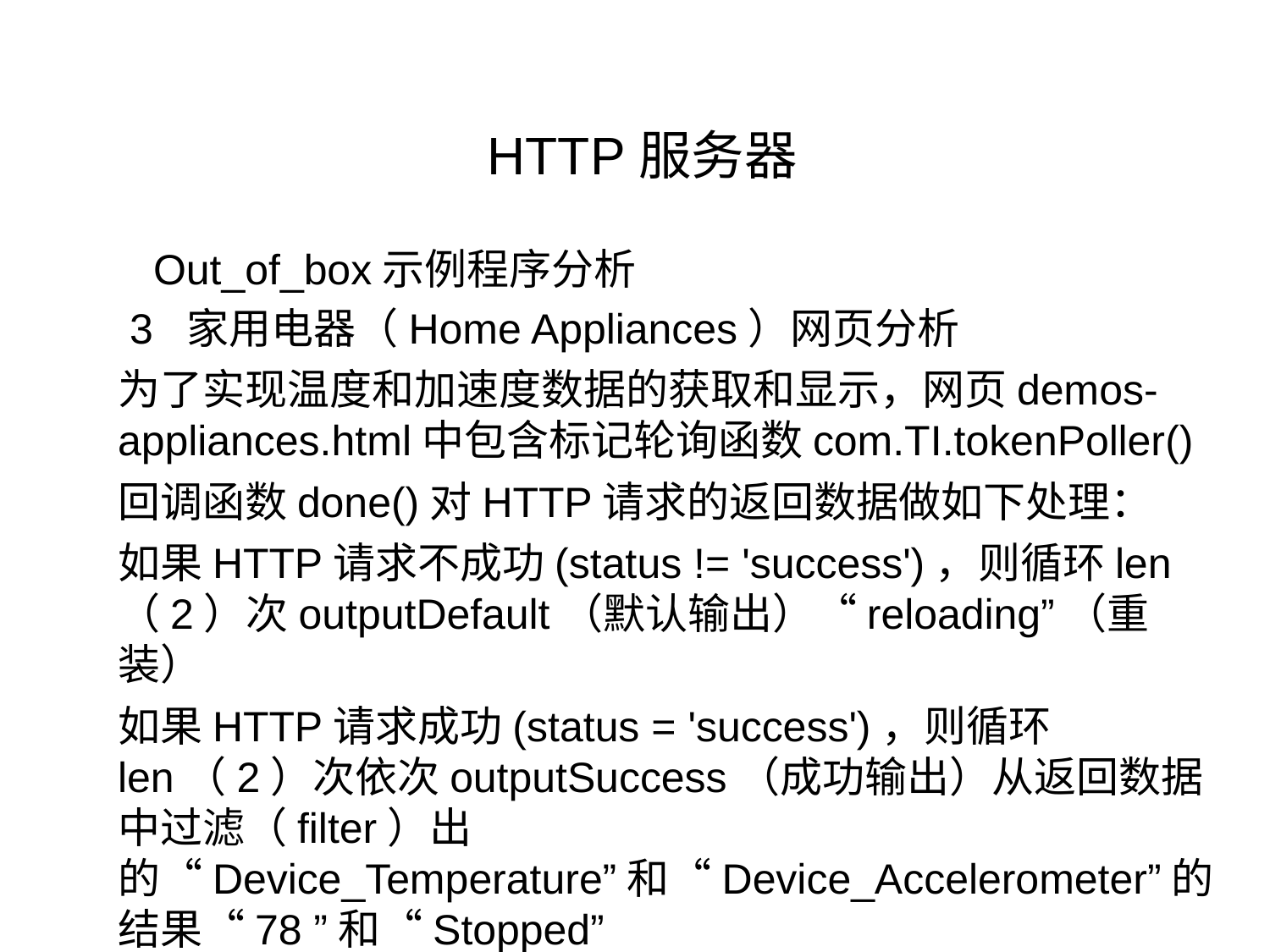

HTTP服务器
   Out_of_box示例程序分析
 3  家用电器（Home Appliances）网页分析
为了实现温度和加速度数据的获取和显示，网页demos-appliances.html中包含标记轮询函数com.TI.tokenPoller()
回调函数done()对HTTP请求的返回数据做如下处理：
如果HTTP请求不成功(status != 'success')，则循环len（2）次outputDefault（默认输出）“reloading”（重装）
如果HTTP请求成功(status = 'success')，则循环len（2）次依次outputSuccess（成功输出）从返回数据中过滤（filter）出的“Device_Temperature”和“Device_Accelerometer”的结果“78 ”和“Stopped”